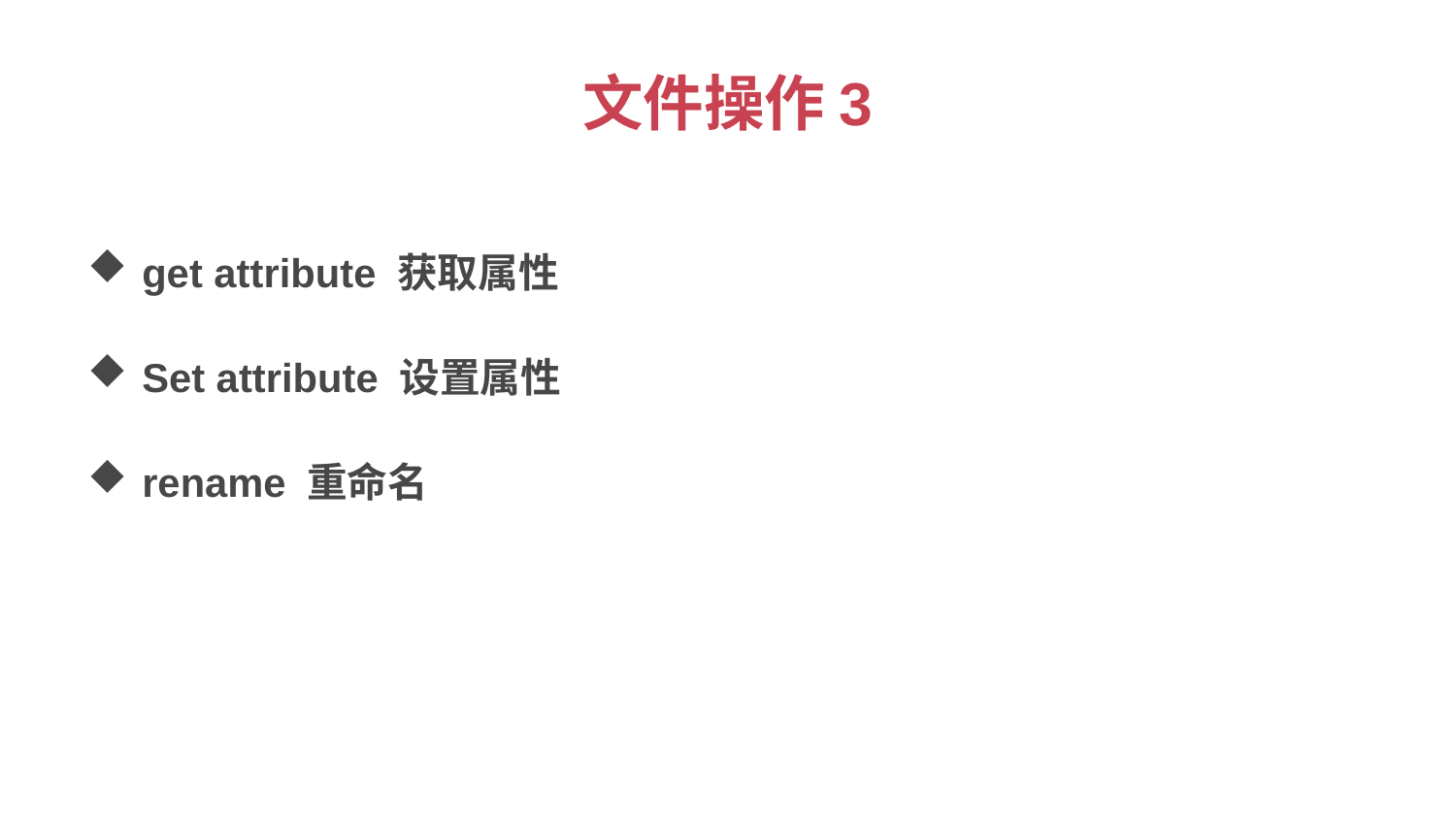

# 文件操作3
get attribute 获取属性
Set attribute 设置属性
rename 重命名